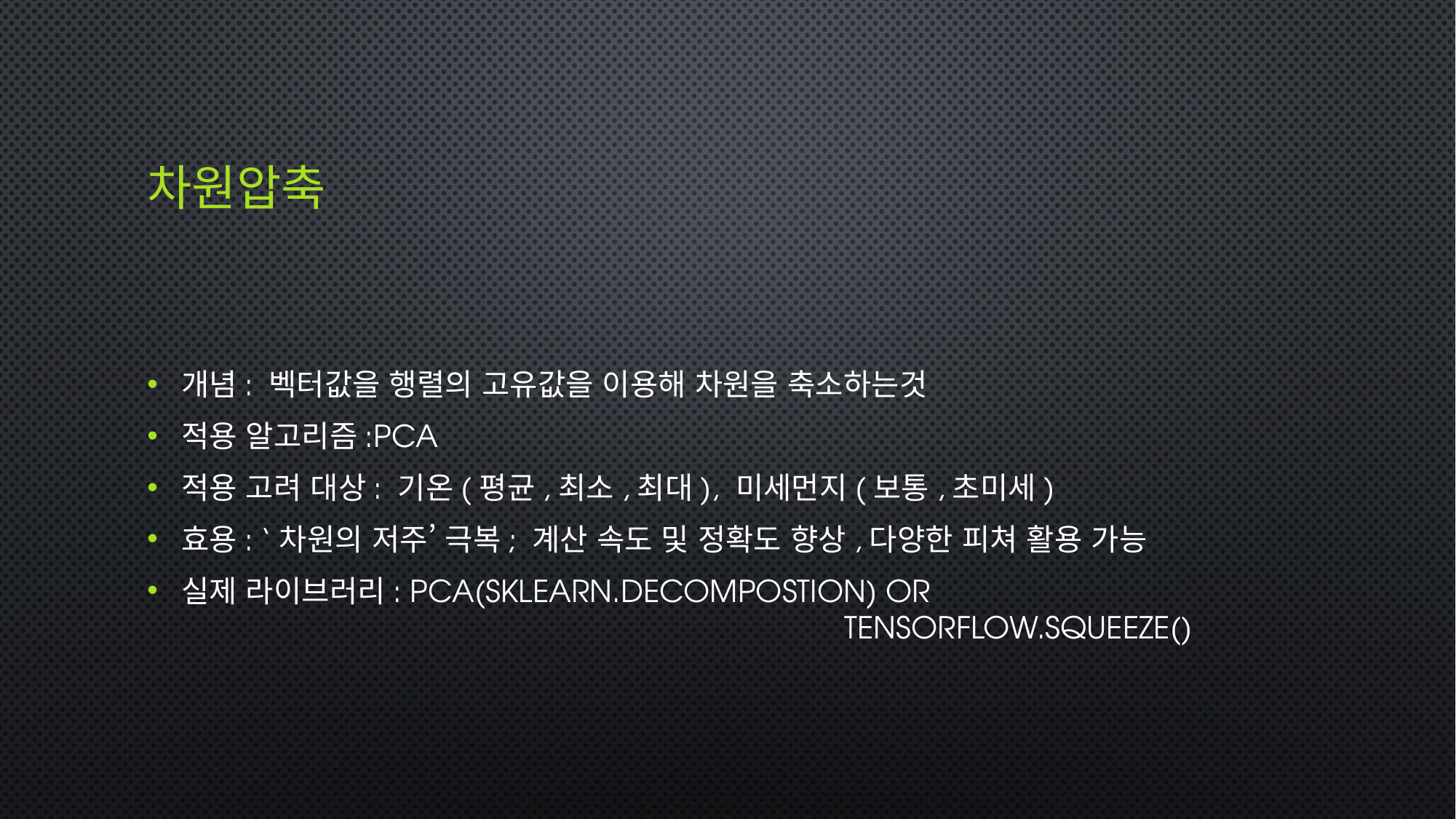

# 차원압축
개념: 벡터값을 행렬의 고유값을 이용해 차원을 축소하는것
적용 알고리즘:PCA
적용 고려 대상: 기온(평균,최소,최대), 미세먼지(보통,초미세)
효용: ‘차원의 저주’ 극복; 계산 속도 및 정확도 향상,다양한 피쳐 활용 가능
실제 라이브러리: PCA(sklearn.decompostion) or
						 tensorflow.squeeze()